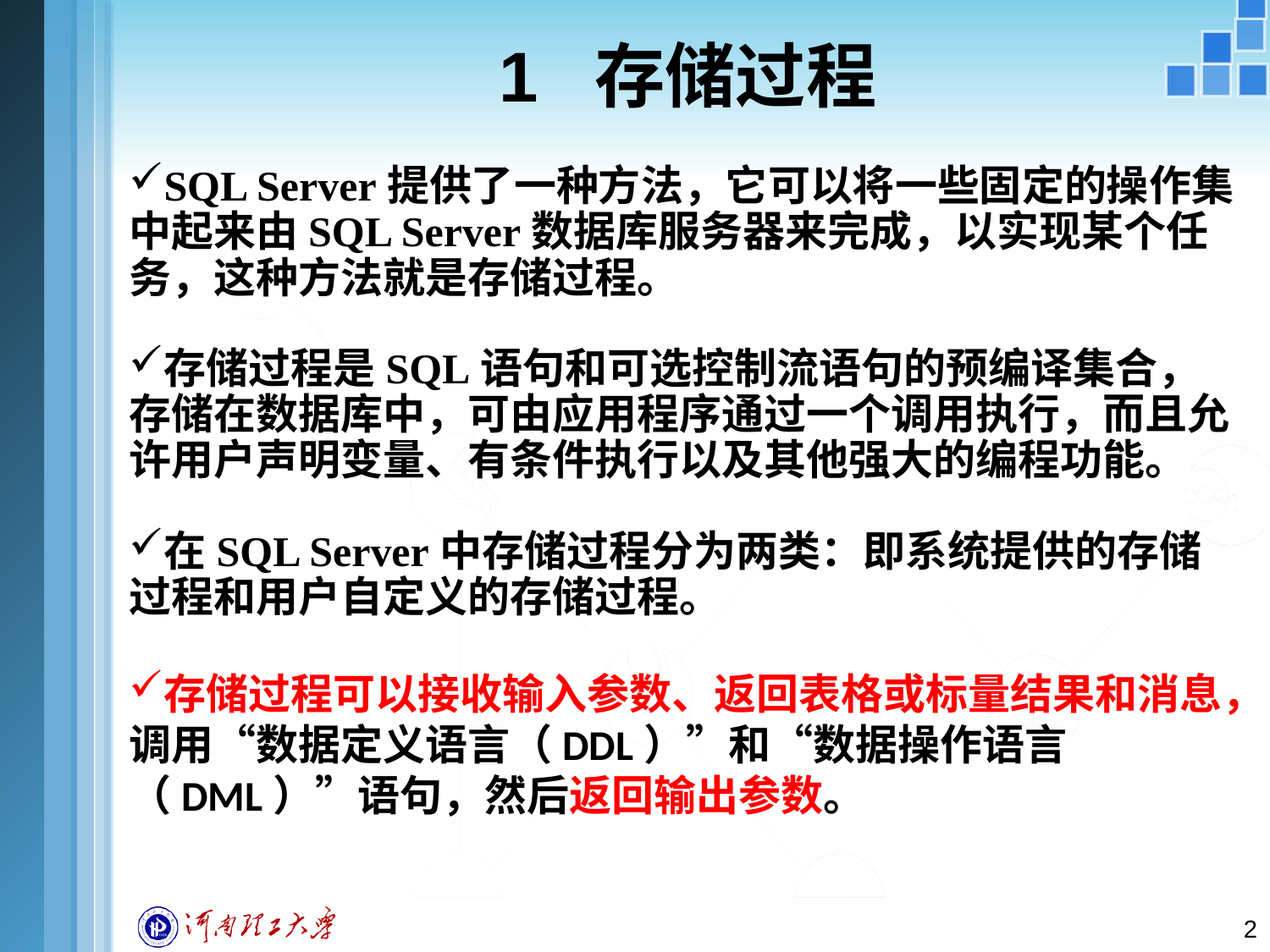

# 1  存储过程
SQL Server提供了一种方法，它可以将一些固定的操作集中起来由SQL Server数据库服务器来完成，以实现某个任务，这种方法就是存储过程。

存储过程是SQL语句和可选控制流语句的预编译集合，存储在数据库中，可由应用程序通过一个调用执行，而且允许用户声明变量、有条件执行以及其他强大的编程功能。

在SQL Server中存储过程分为两类：即系统提供的存储过程和用户自定义的存储过程。

存储过程可以接收输入参数、返回表格或标量结果和消息，调用“数据定义语言（DDL）”和“数据操作语言（DML）”语句，然后返回输出参数。